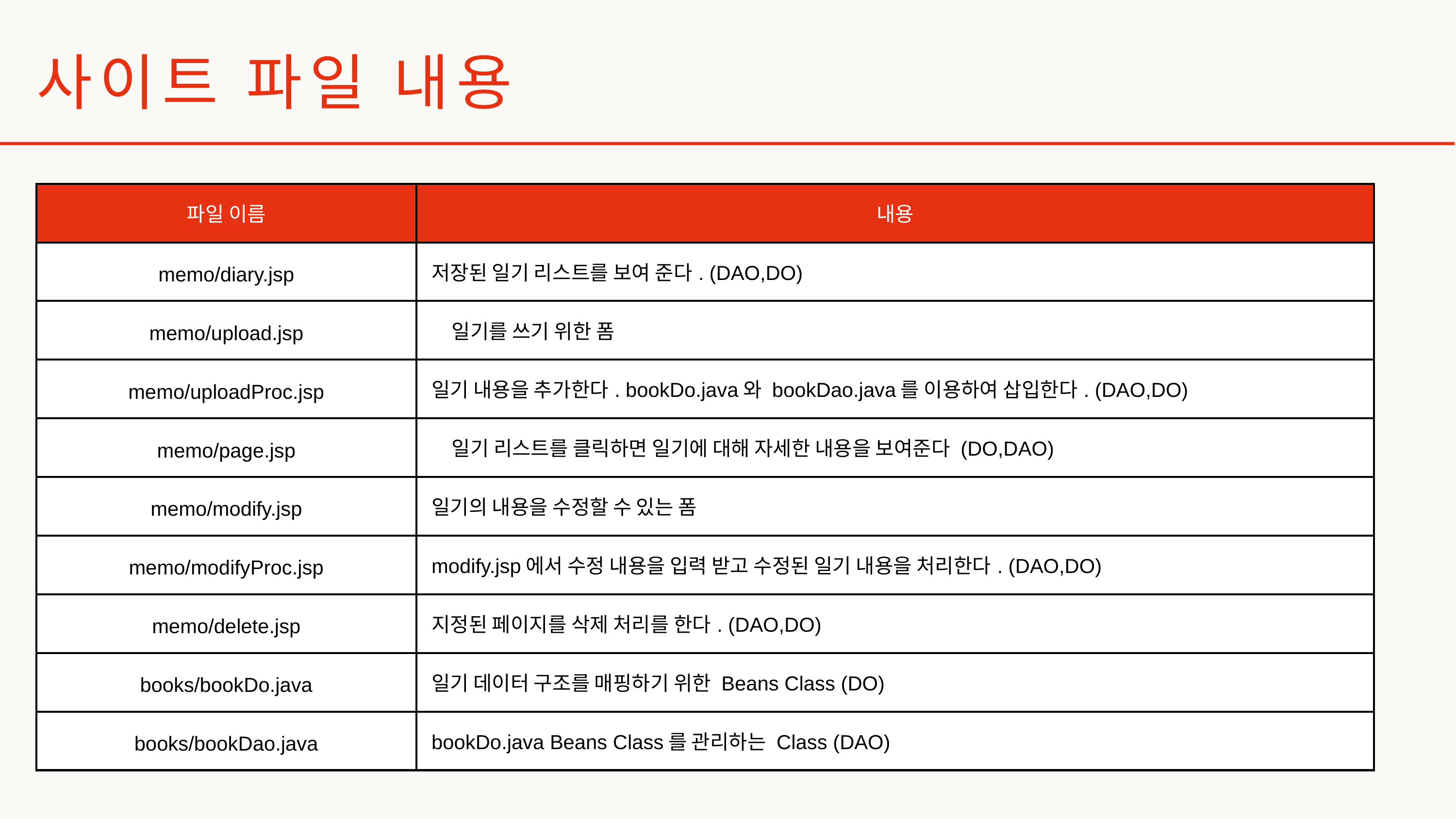

사이트 파일 내용

| 파일 이름 | 내용 |
| --- | --- |
| memo/diary.jsp | 저장된 일기 리스트를 보여 준다. (DAO,DO) |
| memo/upload.jsp | 일기를 쓰기 위한 폼 |
| memo/uploadProc.jsp | 일기 내용을 추가한다. bookDo.java와 bookDao.java를 이용하여 삽입한다. (DAO,DO) |
| memo/page.jsp | 일기 리스트를 클릭하면 일기에 대해 자세한 내용을 보여준다 (DO,DAO) |
| memo/modify.jsp | 일기의 내용을 수정할 수 있는 폼 |
| memo/modifyProc.jsp | modify.jsp에서 수정 내용을 입력 받고 수정된 일기 내용을 처리한다. (DAO,DO) |
| memo/delete.jsp | 지정된 페이지를 삭제 처리를 한다. (DAO,DO) |
| books/bookDo.java | 일기 데이터 구조를 매핑하기 위한 Beans Class (DO) |
| books/bookDao.java | bookDo.java Beans Class를 관리하는 Class (DAO) |